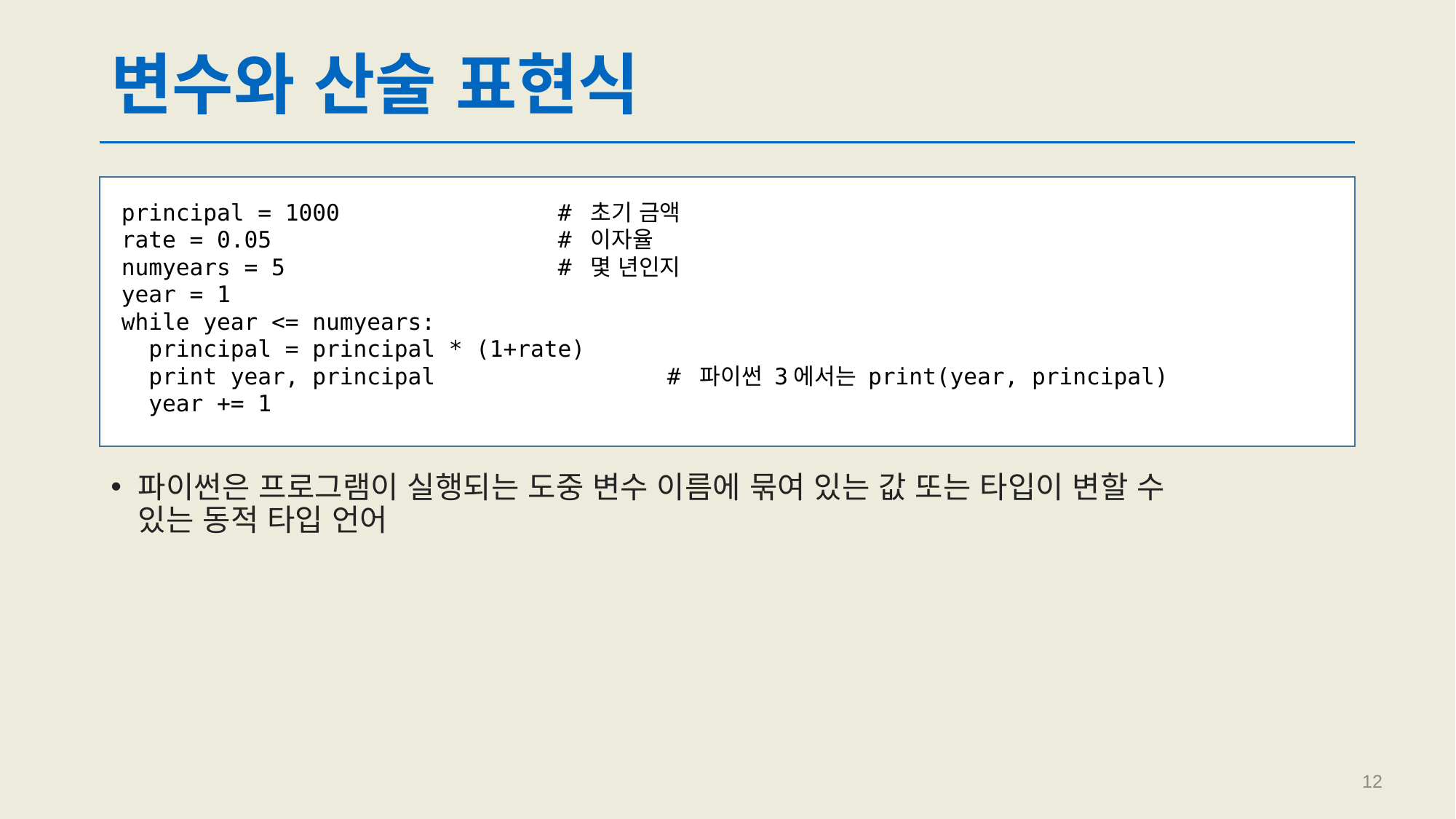

# 변수와 산술 표현식
principal = 1000		# 초기 금액
rate = 0.05			# 이자율
numyears = 5			# 몇 년인지
year = 1
while year <= numyears:
  principal = principal * (1+rate)
  print year, principal			# 파이썬 3에서는 print(year, principal)
  year += 1
파이썬은 프로그램이 실행되는 도중 변수 이름에 묶여 있는 값 또는 타입이 변할 수 있는 동적 타입 언어
12